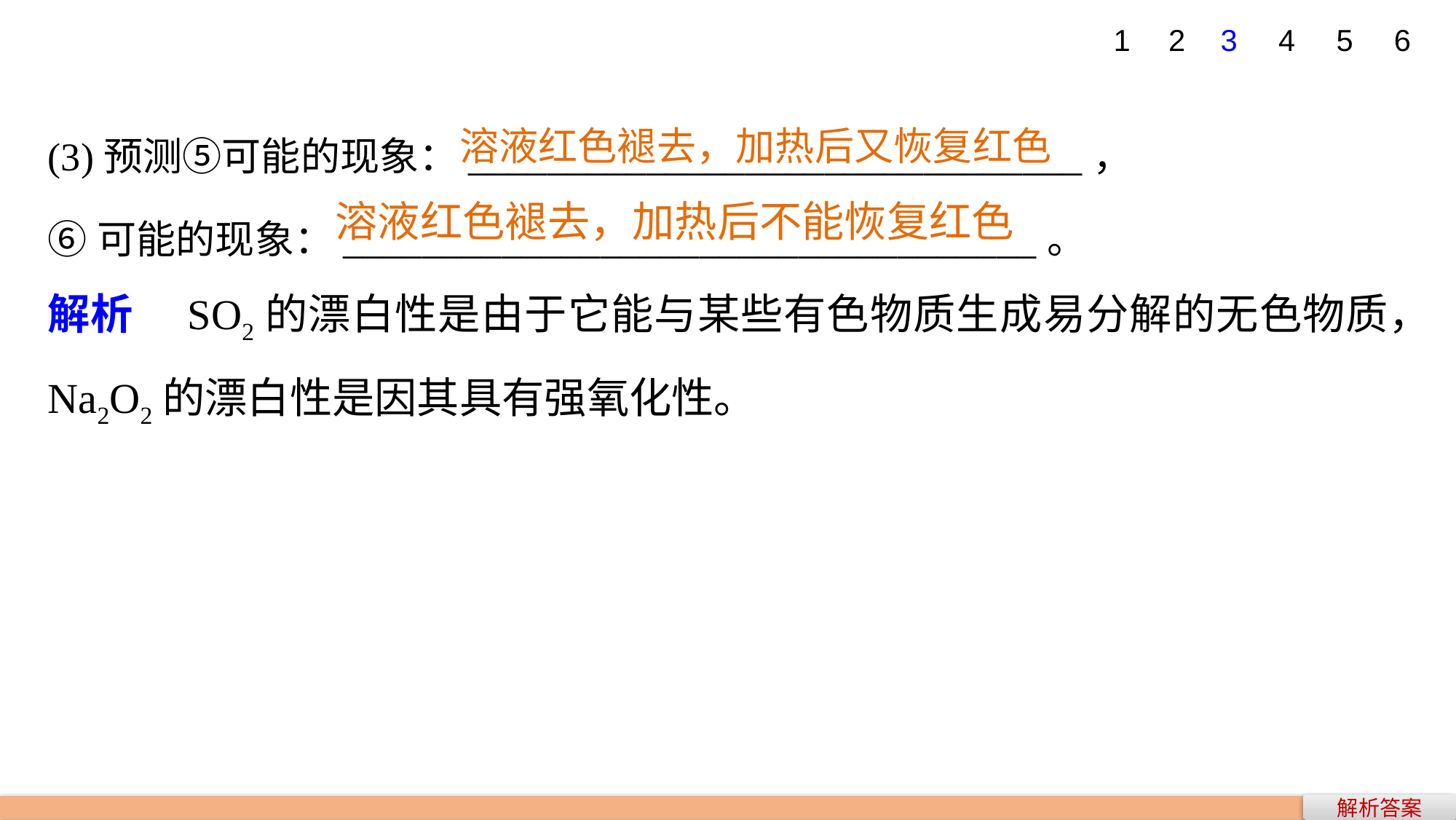

1
2
3
4
5
6
(3)预测⑤可能的现象：_______________________________，
⑥可能的现象：___________________________________。
解析　SO2的漂白性是由于它能与某些有色物质生成易分解的无色物质，Na2O2的漂白性是因其具有强氧化性。
溶液红色褪去，加热后又恢复红色
溶液红色褪去，加热后不能恢复红色
解析答案